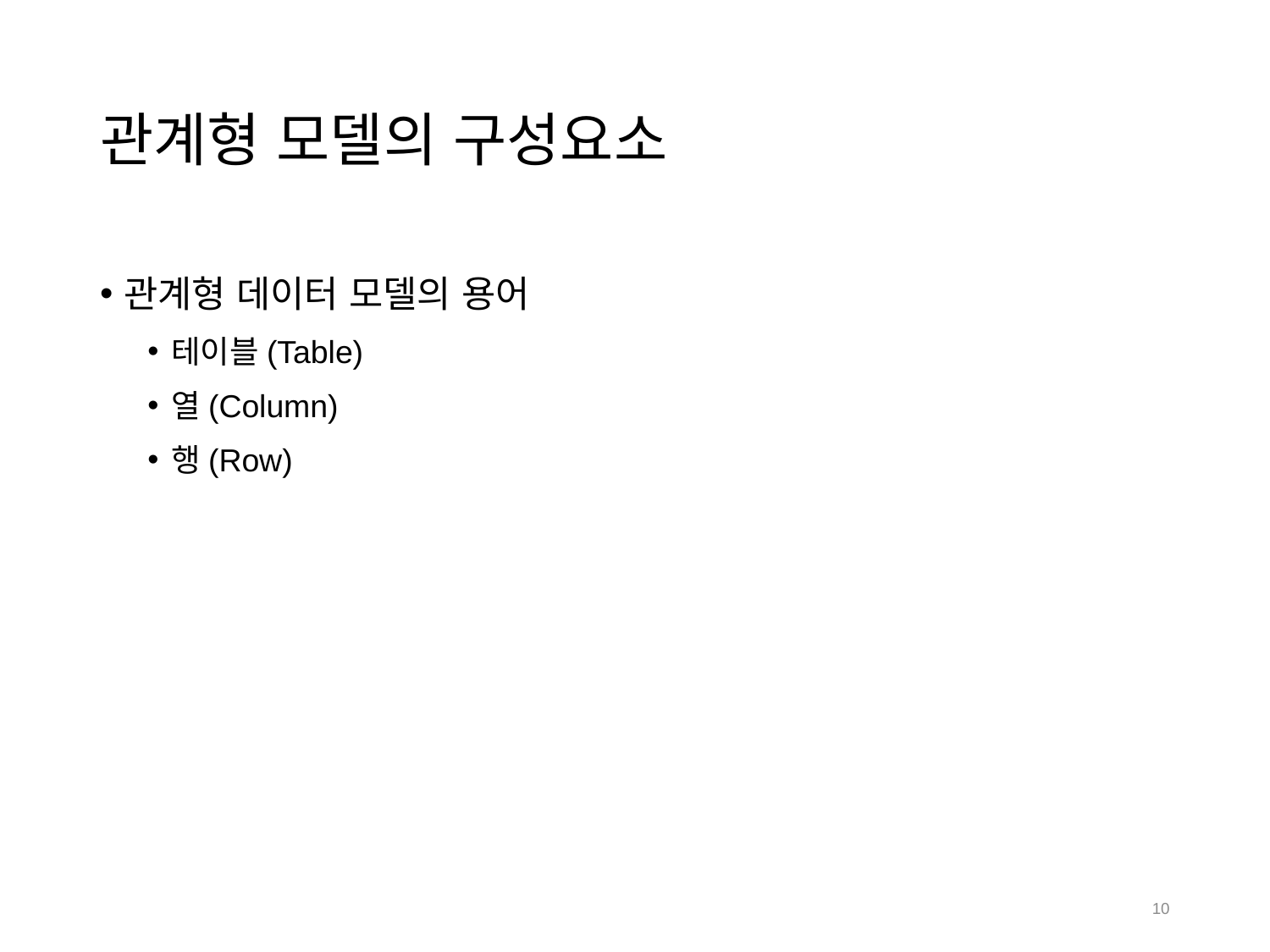

# 관계형 모델의 구성요소
관계형 데이터 모델의 용어
테이블(Table)
열(Column)
행(Row)
10